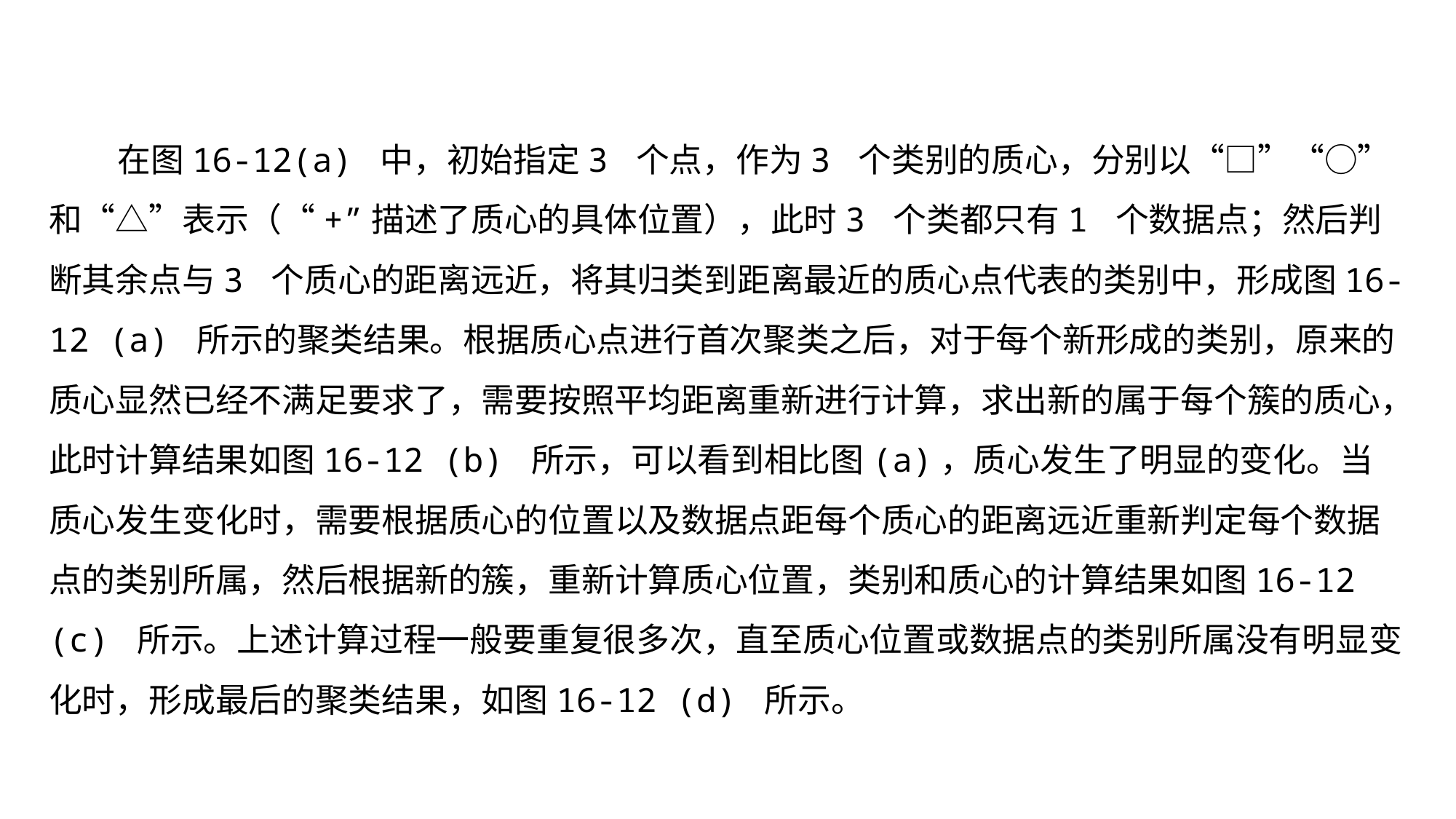

在图16-12(a) 中，初始指定3 个点，作为3 个类别的质心，分别以“□”“○”和“△”表示（“+”描述了质心的具体位置），此时3 个类都只有1 个数据点；然后判断其余点与3 个质心的距离远近，将其归类到距离最近的质心点代表的类别中，形成图16-12 (a) 所示的聚类结果。根据质心点进行首次聚类之后，对于每个新形成的类别，原来的质心显然已经不满足要求了，需要按照平均距离重新进行计算，求出新的属于每个簇的质心，此时计算结果如图16-12 (b) 所示，可以看到相比图(a)，质心发生了明显的变化。当质心发生变化时，需要根据质心的位置以及数据点距每个质心的距离远近重新判定每个数据点的类别所属，然后根据新的簇，重新计算质心位置，类别和质心的计算结果如图16-12 (c) 所示。上述计算过程一般要重复很多次，直至质心位置或数据点的类别所属没有明显变化时，形成最后的聚类结果，如图16-12 (d) 所示。